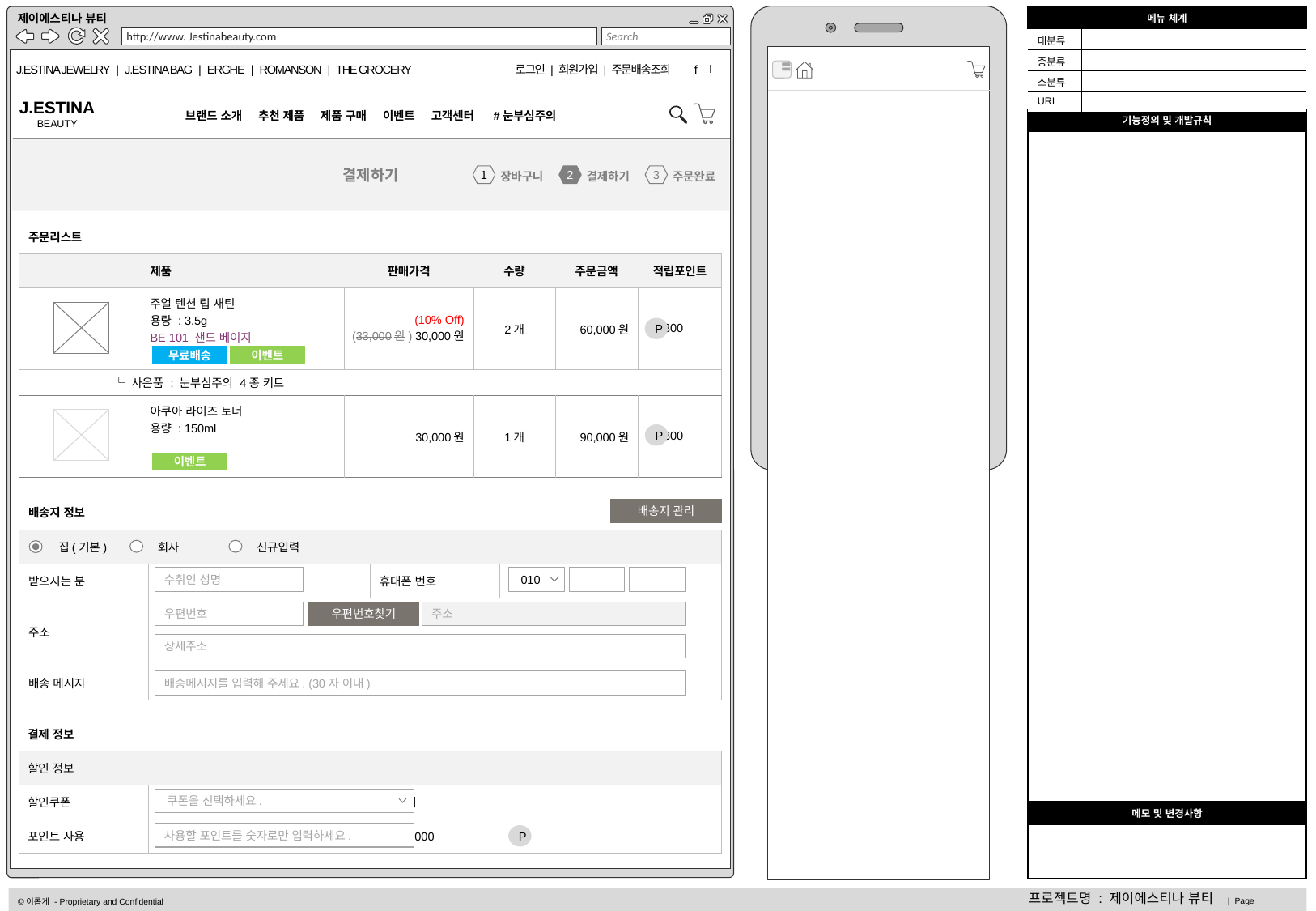

결제하기
장바구니
1
결제하기
2
주문완료
3
| 주문리스트 |  |  |  |  |  |  |
| --- | --- | --- | --- | --- | --- | --- |
|  |  | 제품 | 판매가격 | 수량 | 주문금액 | 적립포인트 |
|  |  | 주얼 텐션 립 새틴 용량 : 3.5g BE 101 샌드 베이지 | (10% Off) (33,000원) 30,000원 | 2개 | 60,000원 | 300 |
| └ 사은품 : 눈부심주의 4종 키트 |  |  |  |  |  |  |
|  |  | 아쿠아 라이즈 토너 용량 : 150ml | 30,000원 | 1개 | 90,000원 | 300 |

P
무료배송
이벤트

P
이벤트
| 배송지 정보 |  |  |  |
| --- | --- | --- | --- |
|  |  |  |  |
| 받으시는 분 | 이기훈 | 휴대폰 번호 |  |
| 주소 |  |  |  |
|  |  |  |  |
| 배송 메시지 | (16892) 경기도 용인시 기흥구 청덕동 506 (휴먼시아풀무레마을2단지아파트) 777-777 |  |  |
배송지 관리
집(기본)

회사

신규입력

010

수취인 성명
주소
우편번호
우편번호찾기
상세주소
배송메시지를 입력해 주세요. (30자 이내)
| 결제 정보 |  |
| --- | --- |
| 할인 정보 |  |
| 할인쿠폰 | 사용가능 쿠폰 | 2개 |
| 포인트 사용 | 보유 포인트 | 5,000 |
쿠폰을 선택하세요.

사용할 포인트를 숫자로만 입력하세요.
P